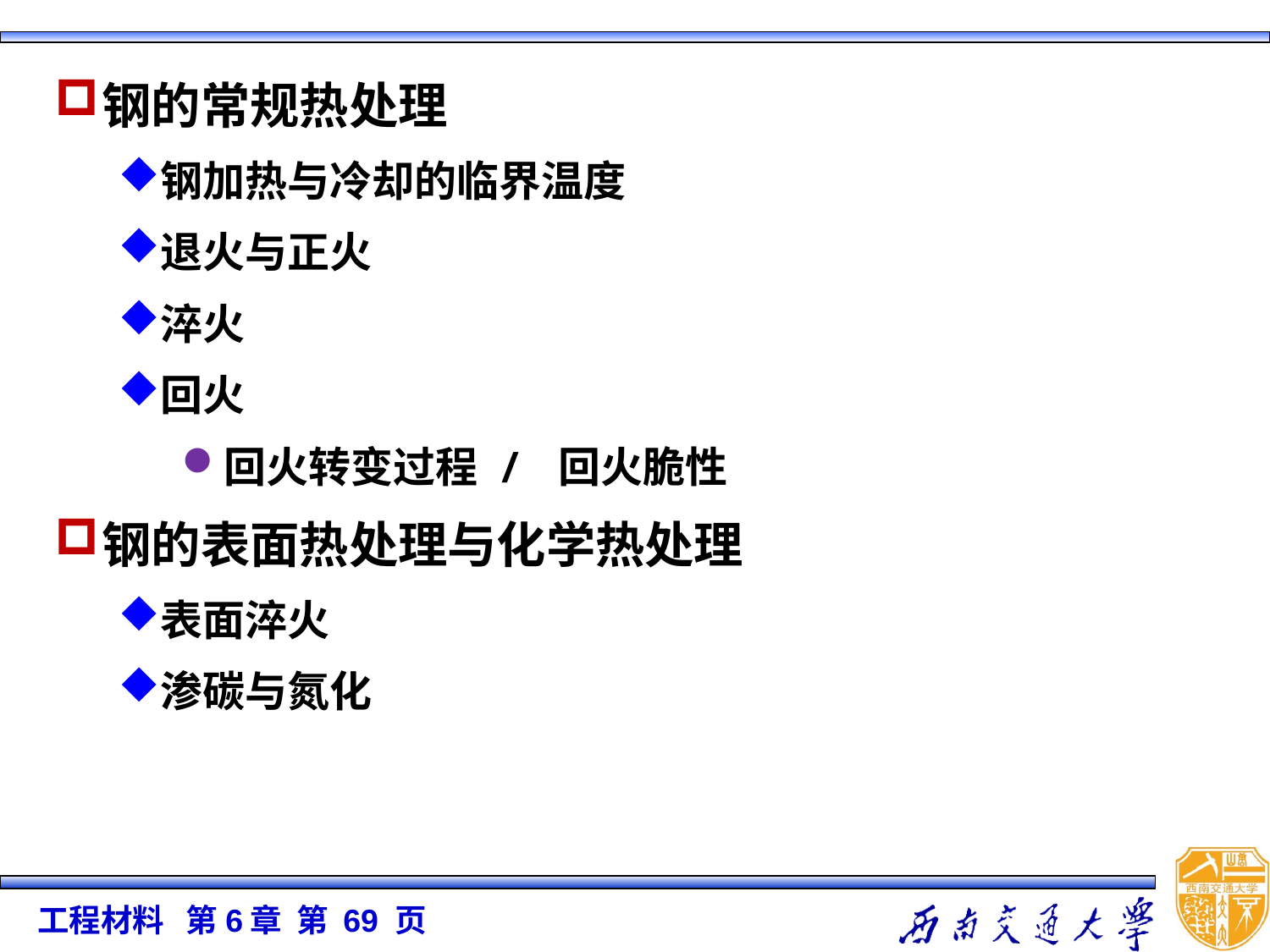

钢的常规热处理
钢加热与冷却的临界温度
退火与正火
淬火
回火
回火转变过程 / 回火脆性
钢的表面热处理与化学热处理
表面淬火
渗碳与氮化